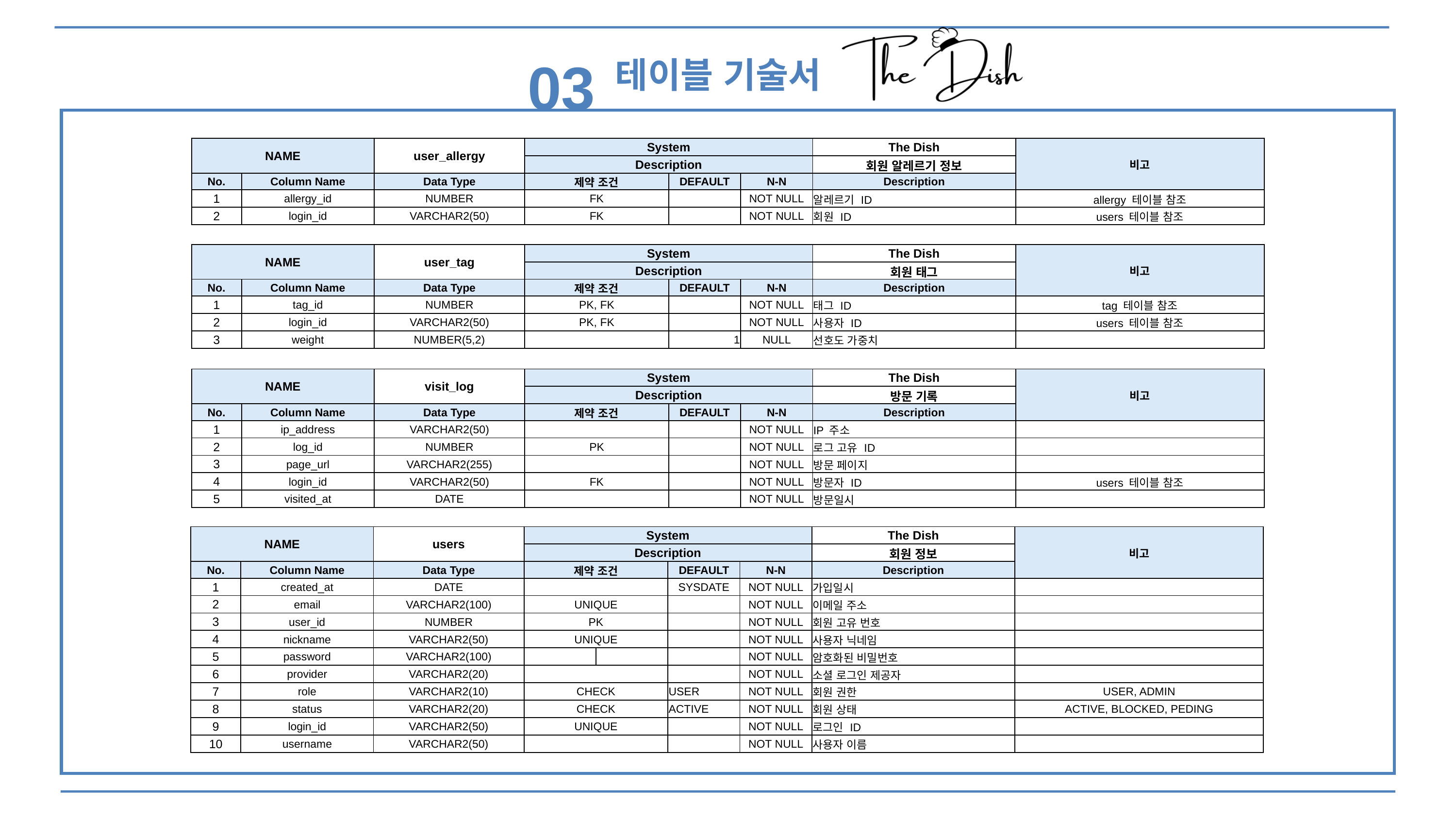

03
테이블 기술서

| NAME |  | user\_allergy | System |  |  | The Dish | 비고 |
| --- | --- | --- | --- | --- | --- | --- | --- |
|  |  |  | Description |  |  | 회원 알레르기 정보 |  |
| No. | Column Name | Data Type | 제약 조건 | DEFAULT | N-N | Description |  |
| 1 | allergy\_id | NUMBER | FK |  | NOT NULL | 알레르기 ID | allergy 테이블 참조 |
| 2 | login\_id | VARCHAR2(50) | FK |  | NOT NULL | 회원 ID | users 테이블 참조 |
| NAME |  | user\_tag | System |  |  | The Dish | 비고 |
| --- | --- | --- | --- | --- | --- | --- | --- |
|  |  |  | Description |  |  | 회원 태그 |  |
| No. | Column Name | Data Type | 제약 조건 | DEFAULT | N-N | Description |  |
| 1 | tag\_id | NUMBER | PK, FK |  | NOT NULL | 태그 ID | tag 테이블 참조 |
| 2 | login\_id | VARCHAR2(50) | PK, FK |  | NOT NULL | 사용자 ID | users 테이블 참조 |
| 3 | weight | NUMBER(5,2) |  | 1 | NULL | 선호도 가중치 |  |
| NAME |  | visit\_log | System |  |  | The Dish | 비고 |
| --- | --- | --- | --- | --- | --- | --- | --- |
|  |  |  | Description |  |  | 방문 기록 |  |
| No. | Column Name | Data Type | 제약 조건 | DEFAULT | N-N | Description |  |
| 1 | ip\_address | VARCHAR2(50) |  |  | NOT NULL | IP 주소 |  |
| 2 | log\_id | NUMBER | PK |  | NOT NULL | 로그 고유 ID |  |
| 3 | page\_url | VARCHAR2(255) |  |  | NOT NULL | 방문 페이지 |  |
| 4 | login\_id | VARCHAR2(50) | FK |  | NOT NULL | 방문자 ID | users 테이블 참조 |
| 5 | visited\_at | DATE |  |  | NOT NULL | 방문일시 |  |
| NAME |  | users | System |  |  |  | The Dish | 비고 |
| --- | --- | --- | --- | --- | --- | --- | --- | --- |
|  |  |  | Description |  |  |  | 회원 정보 |  |
| No. | Column Name | Data Type | 제약 조건 |  | DEFAULT | N-N | Description |  |
| 1 | created\_at | DATE |  |  | SYSDATE | NOT NULL | 가입일시 |  |
| 2 | email | VARCHAR2(100) | UNIQUE |  |  | NOT NULL | 이메일 주소 |  |
| 3 | user\_id | NUMBER | PK |  |  | NOT NULL | 회원 고유 번호 |  |
| 4 | nickname | VARCHAR2(50) | UNIQUE |  |  | NOT NULL | 사용자 닉네임 |  |
| 5 | password | VARCHAR2(100) |  |  |  | NOT NULL | 암호화된 비밀번호 |  |
| 6 | provider | VARCHAR2(20) |  |  |  | NOT NULL | 소셜 로그인 제공자 |  |
| 7 | role | VARCHAR2(10) | CHECK |  | USER | NOT NULL | 회원 권한 | USER, ADMIN |
| 8 | status | VARCHAR2(20) | CHECK |  | ACTIVE | NOT NULL | 회원 상태 | ACTIVE, BLOCKED, PEDING |
| 9 | login\_id | VARCHAR2(50) | UNIQUE |  |  | NOT NULL | 로그인 ID |  |
| 10 | username | VARCHAR2(50) |  |  |  | NOT NULL | 사용자 이름 |  |